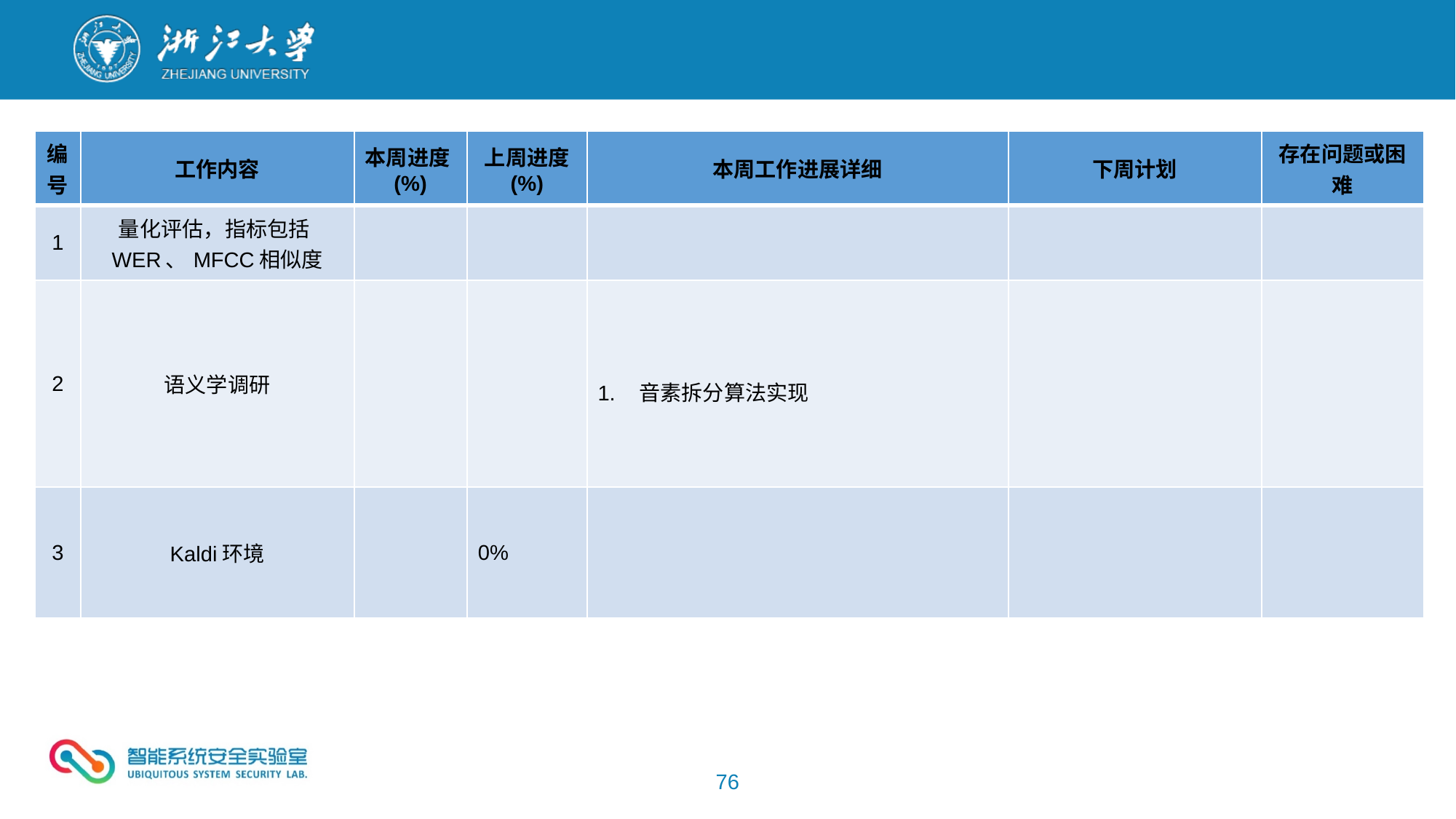

| 编号 | 工作内容 | 本周进度(%) | 上周进度 (%) | 本周工作进展详细 | 下周计划 | 存在问题或困难 |
| --- | --- | --- | --- | --- | --- | --- |
| 1 | 量化评估，指标包括WER、MFCC相似度 |  |  |  |  |  |
| 2 | 语义学调研 |  |  | 音素拆分算法实现 |  |  |
| 3 | Kaldi环境 |  | 0% |  |  |  |